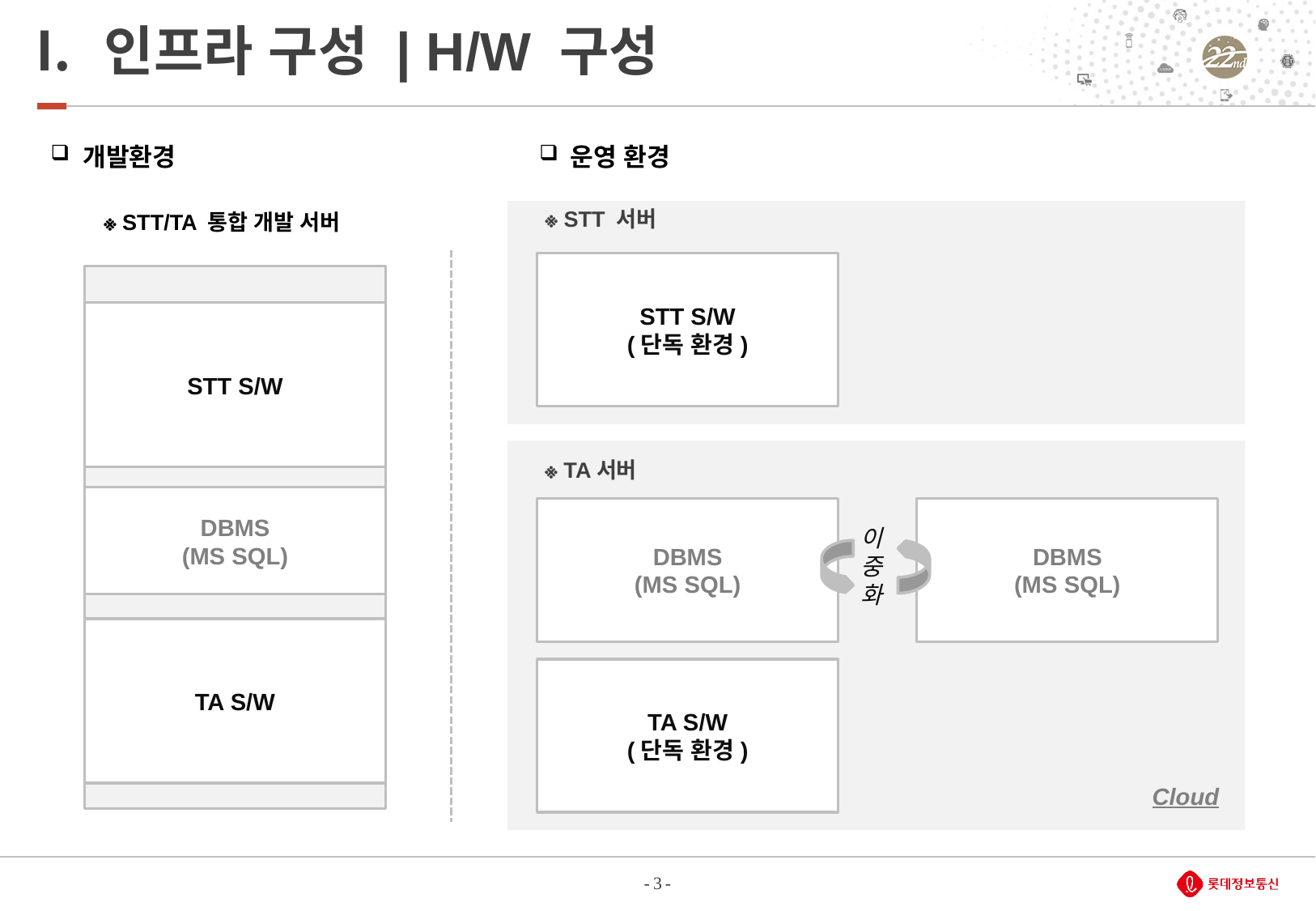

# 인프라 구성 | H/W 구성
 개발환경
 운영 환경
※ STT 서버

※ STT/TA 통합 개발 서버
STT S/W
(단독 환경)

STT S/W

※ TA서버
DBMS
(MS SQL)
DBMS
(MS SQL)
DBMS
(MS SQL)
이
중
화

TA S/W
TA S/W
(단독 환경)
Cloud
- 3 -